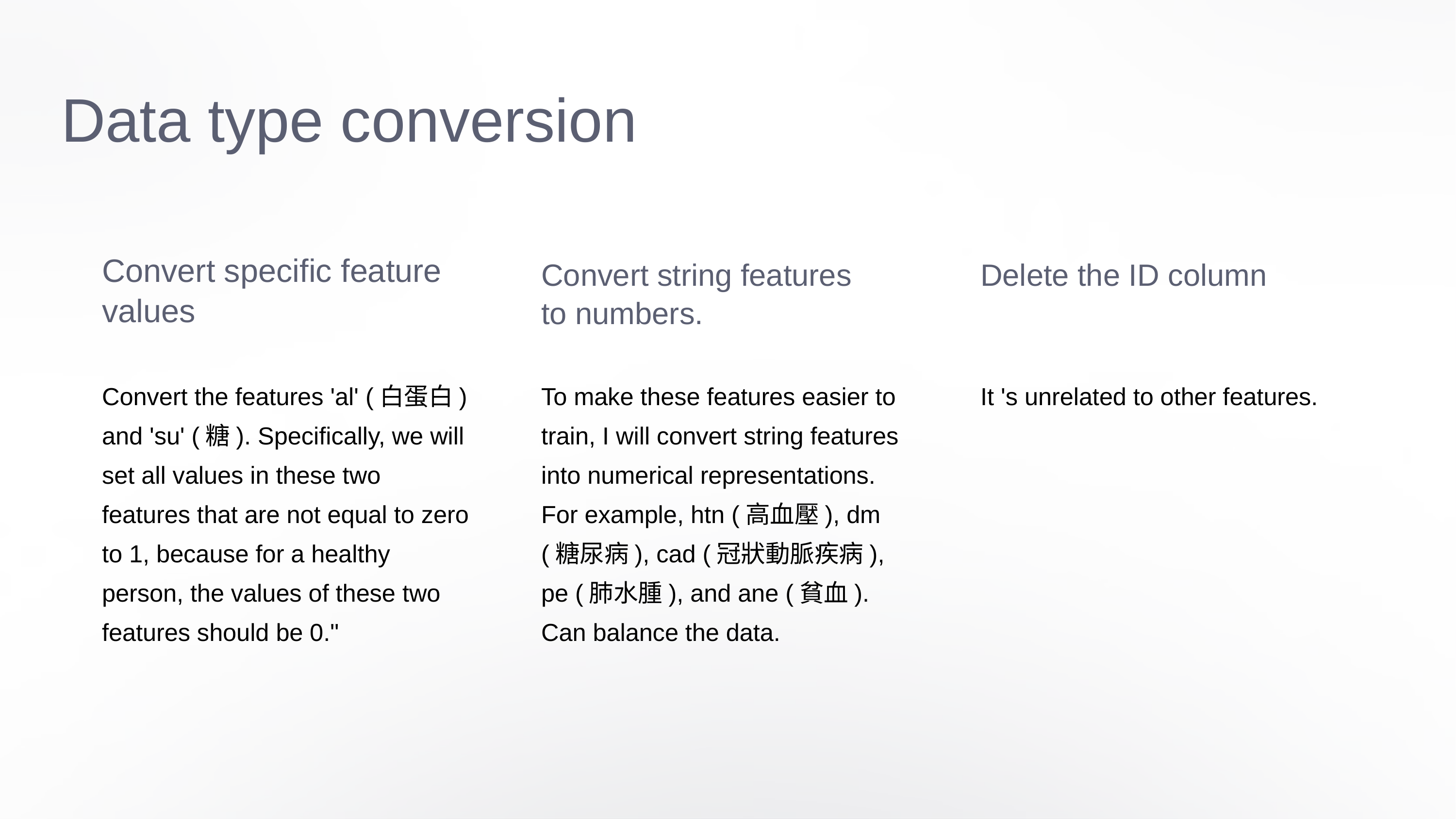

Data type conversion
Convert specific feature values
Convert string features to numbers.
Delete the ID column
Convert the features 'al' (白蛋白) and 'su' (糖). Specifically, we will set all values in these two features that are not equal to zero to 1, because for a healthy person, the values of these two features should be 0."
To make these features easier to train, I will convert string features into numerical representations. For example, htn (高血壓), dm (糖尿病), cad (冠狀動脈疾病), pe (肺水腫), and ane (貧血). Can balance the data.
It 's unrelated to other features.